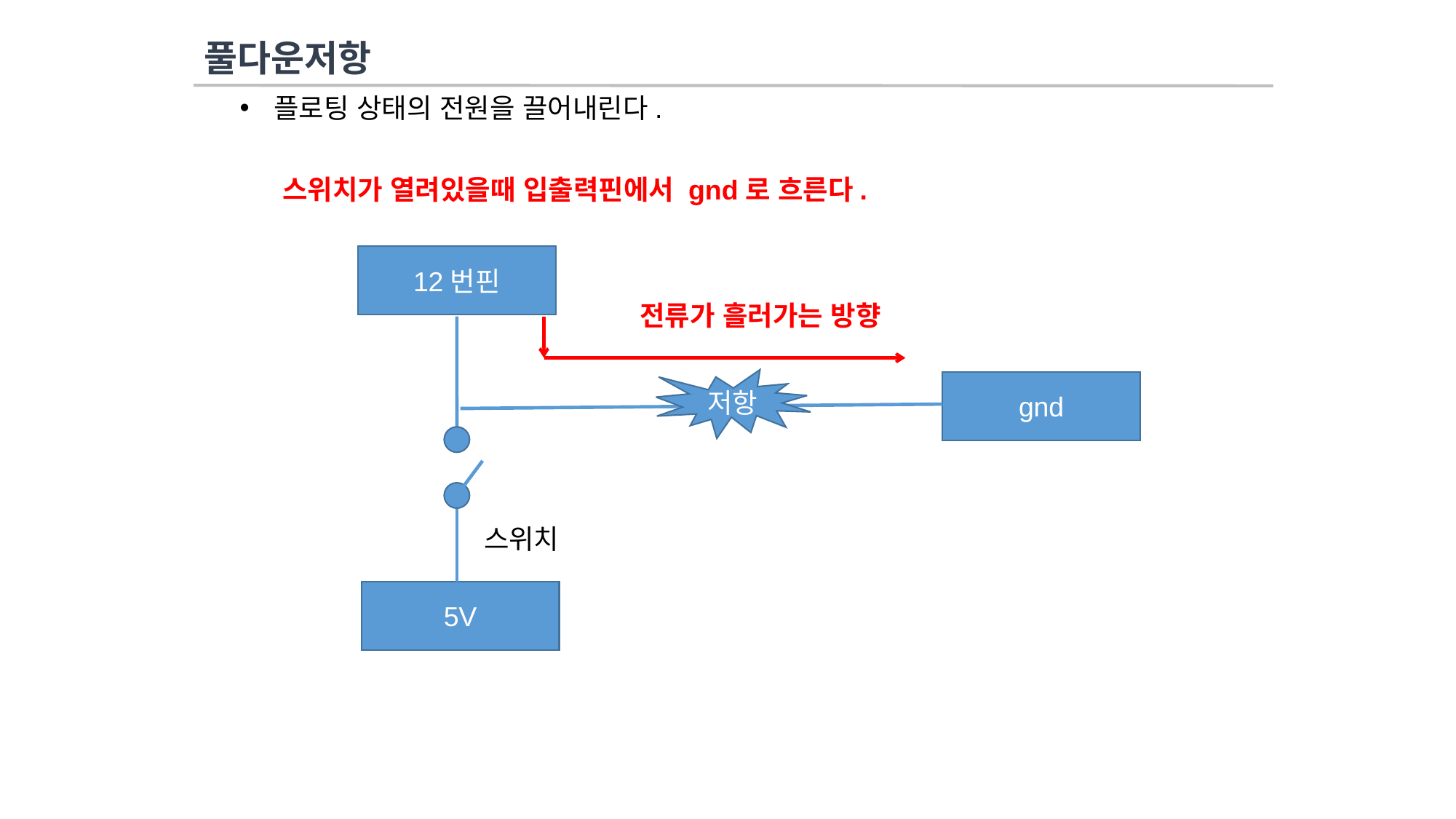

# 풀다운저항
플로팅 상태의 전원을 끌어내린다.

스위치가 열려있을때 입출력핀에서 gnd로 흐른다.
12번핀
전류가 흘러가는 방향
저항
gnd

스위치
5V